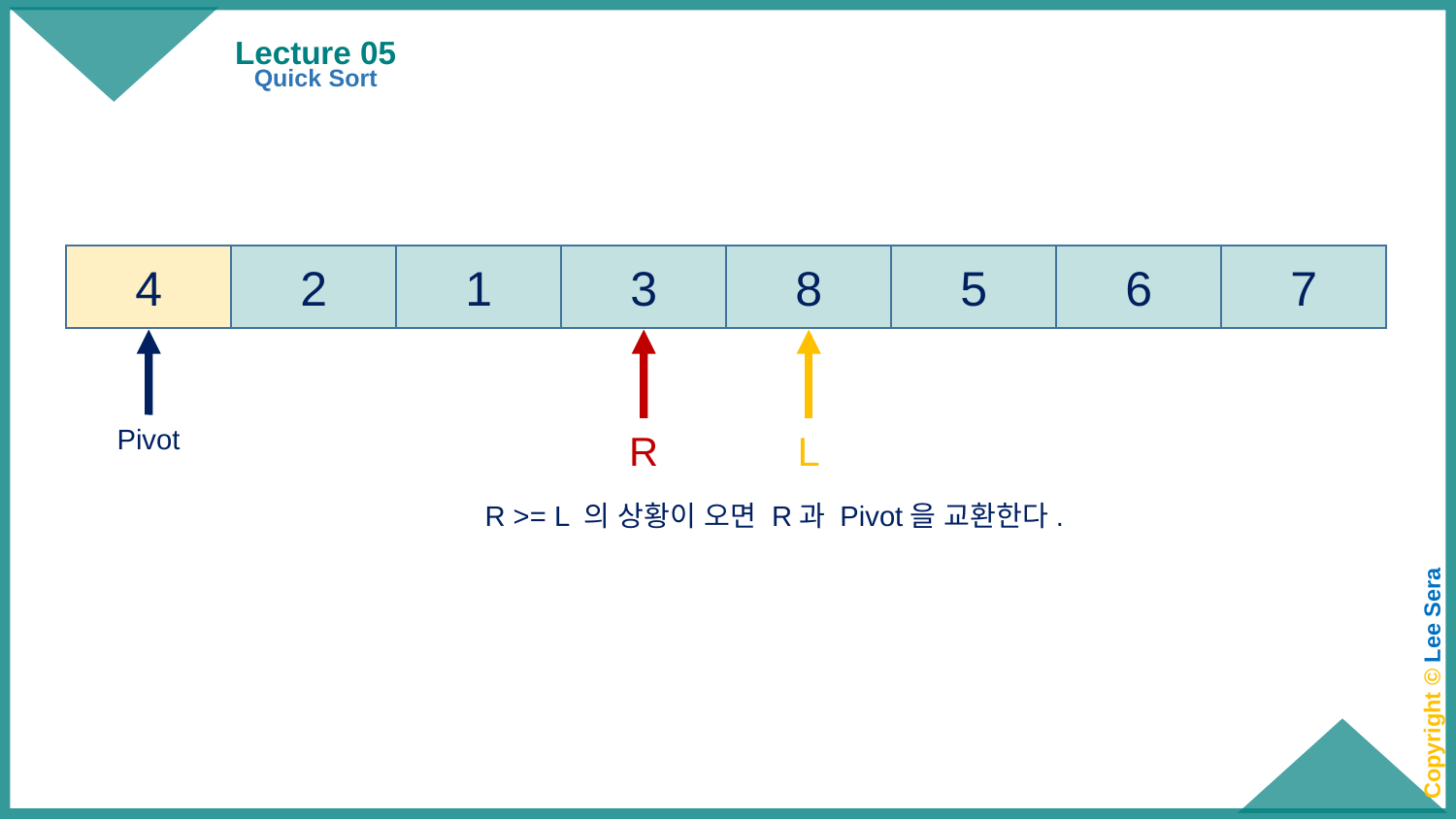

# Lecture 05
Quick Sort
4
2
1
3
8
5
6
7
Pivot
R
L
R >= L 의 상황이 오면 R과 Pivot을 교환한다.
Copyright © Lee Sera